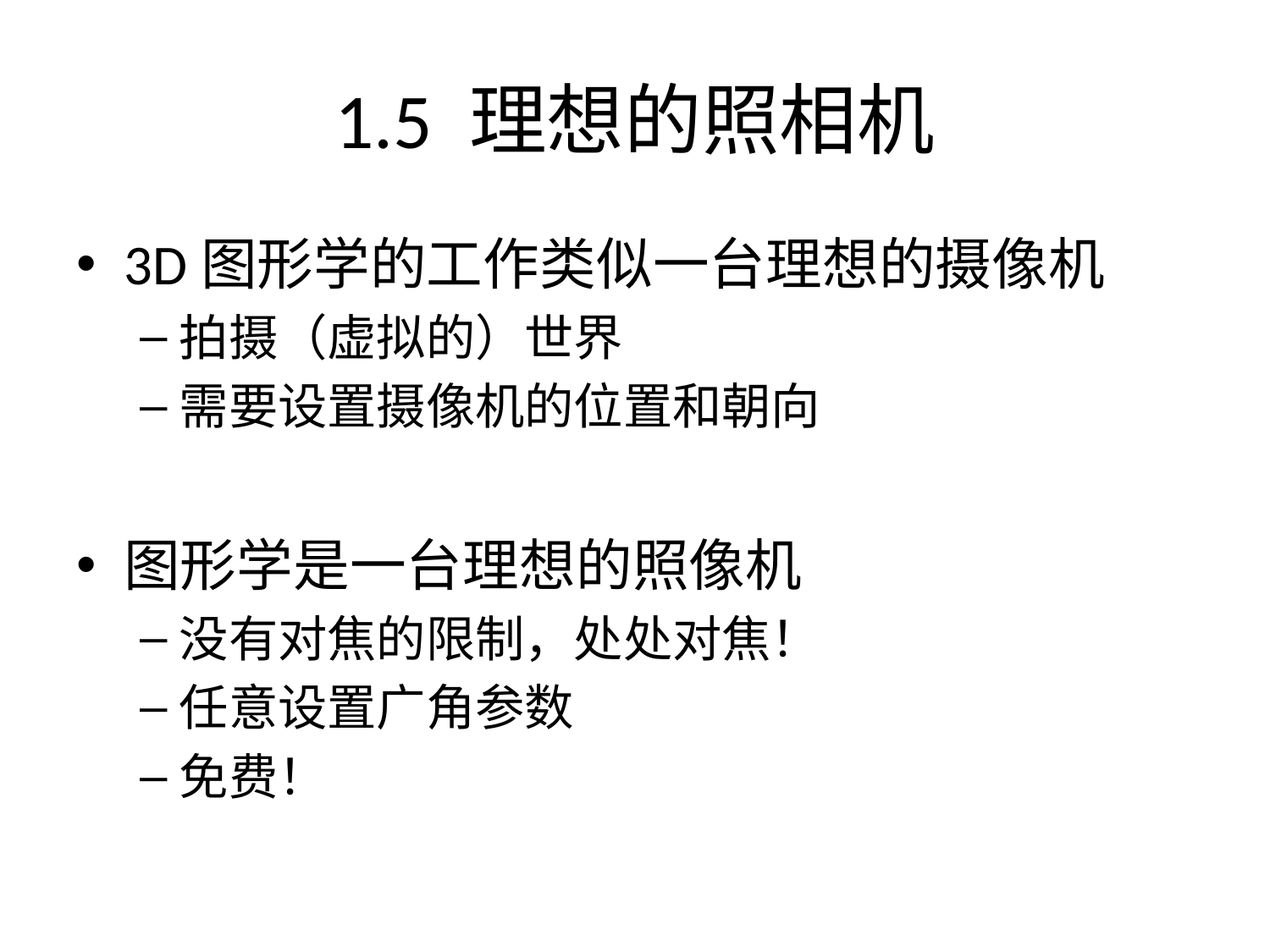

# 1.5 理想的照相机
3D图形学的工作类似一台理想的摄像机
拍摄（虚拟的）世界
需要设置摄像机的位置和朝向

图形学是一台理想的照像机
没有对焦的限制，处处对焦！
任意设置广角参数
免费！